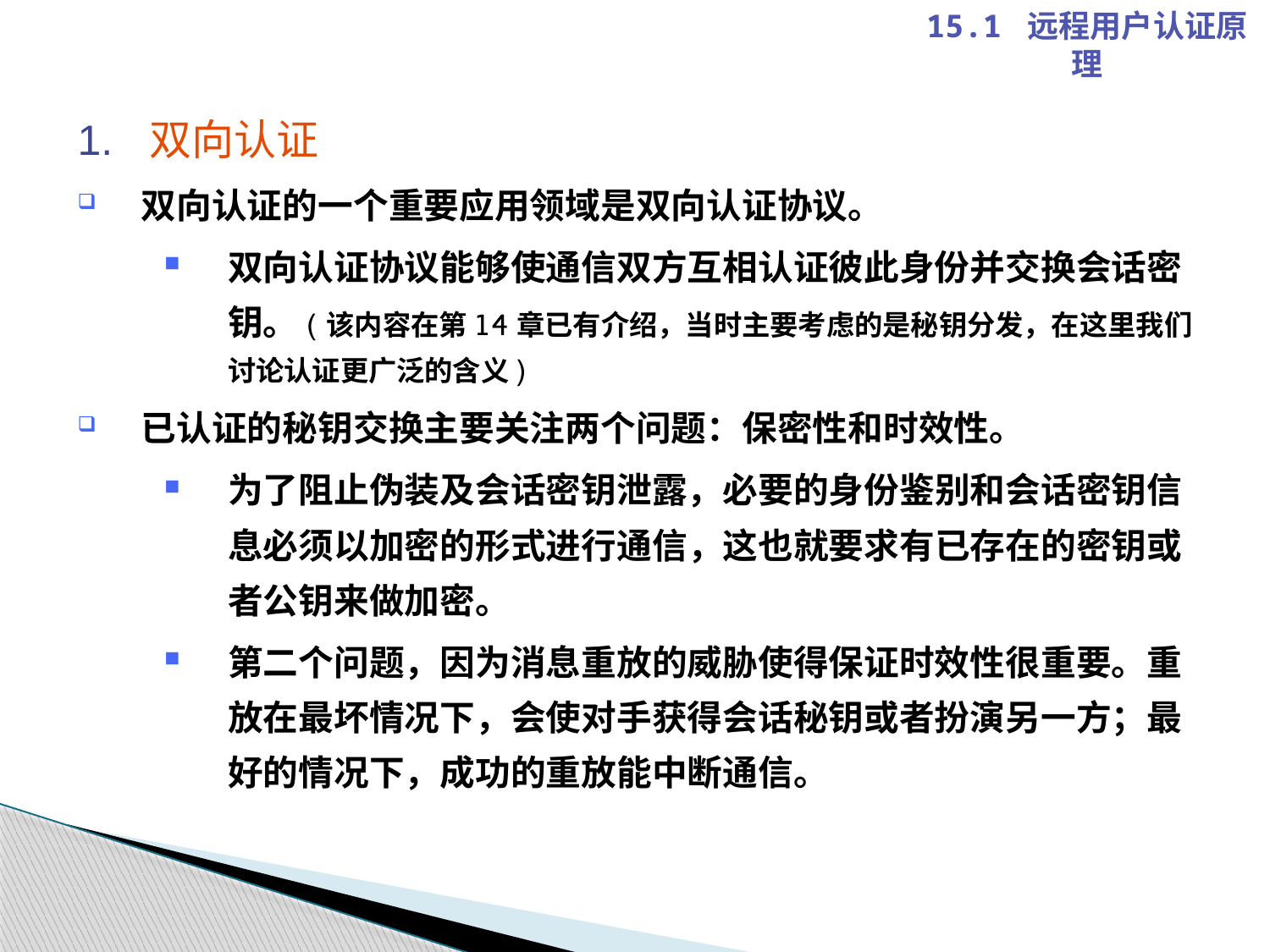

15.1 远程用户认证原理
双向认证
双向认证的一个重要应用领域是双向认证协议。
双向认证协议能够使通信双方互相认证彼此身份并交换会话密钥。(该内容在第14章已有介绍，当时主要考虑的是秘钥分发，在这里我们讨论认证更广泛的含义)
已认证的秘钥交换主要关注两个问题：保密性和时效性。
为了阻止伪装及会话密钥泄露，必要的身份鉴别和会话密钥信息必须以加密的形式进行通信，这也就要求有已存在的密钥或者公钥来做加密。
第二个问题，因为消息重放的威胁使得保证时效性很重要。重放在最坏情况下，会使对手获得会话秘钥或者扮演另一方；最好的情况下，成功的重放能中断通信。